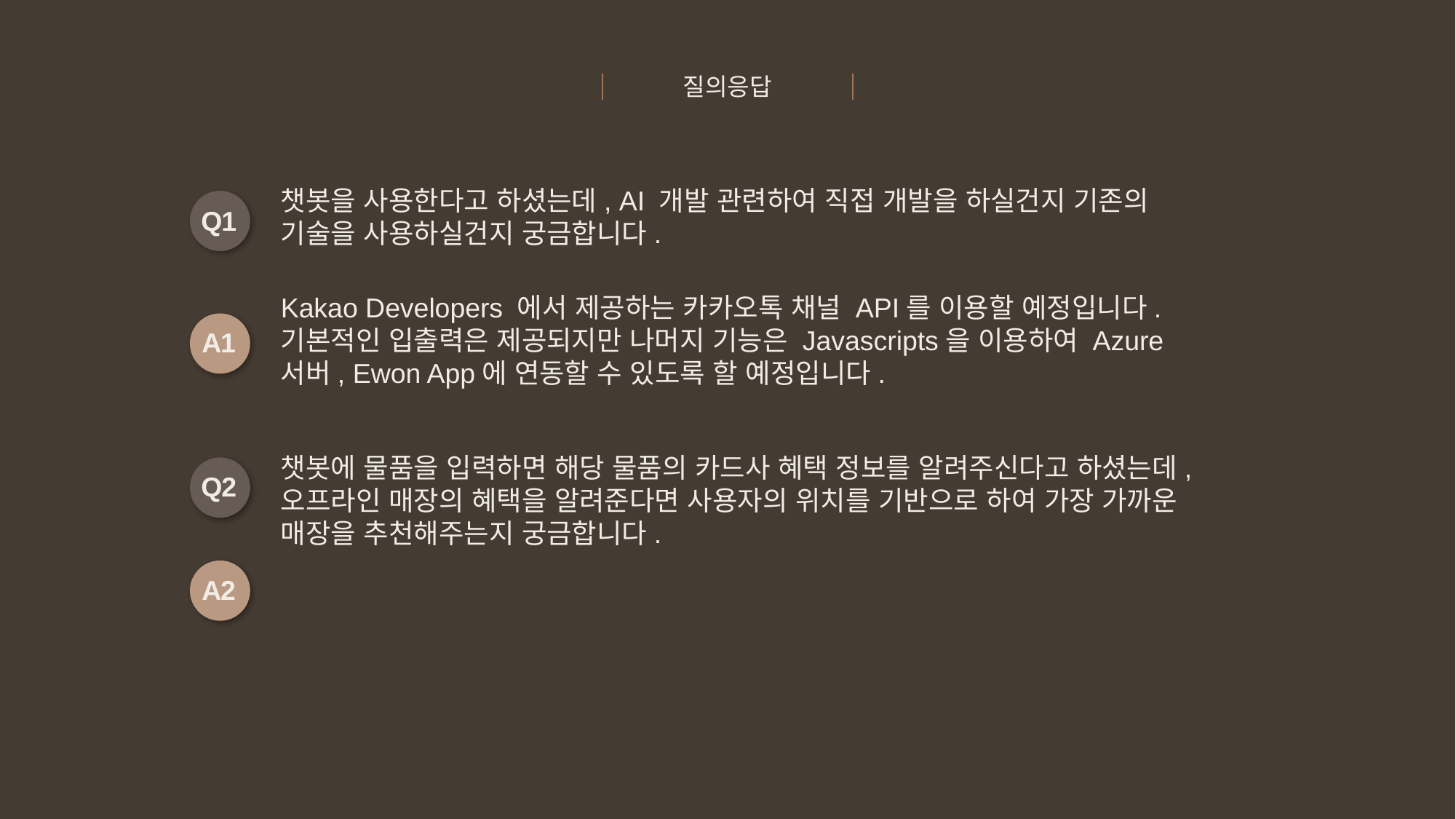

질의응답
챗봇을 사용한다고 하셨는데, AI 개발 관련하여 직접 개발을 하실건지 기존의 기술을 사용하실건지 궁금합니다.

Q1
Kakao Developers 에서 제공하는 카카오톡 채널 API를 이용할 예정입니다.
기본적인 입출력은 제공되지만 나머지 기능은 Javascripts을 이용하여 Azure 서버, Ewon App에 연동할 수 있도록 할 예정입니다.

A1
챗봇에 물품을 입력하면 해당 물품의 카드사 혜택 정보를 알려주신다고 하셨는데, 오프라인 매장의 혜택을 알려준다면 사용자의 위치를 기반으로 하여 가장 가까운 매장을 추천해주는지 궁금합니다.

Q2

A2